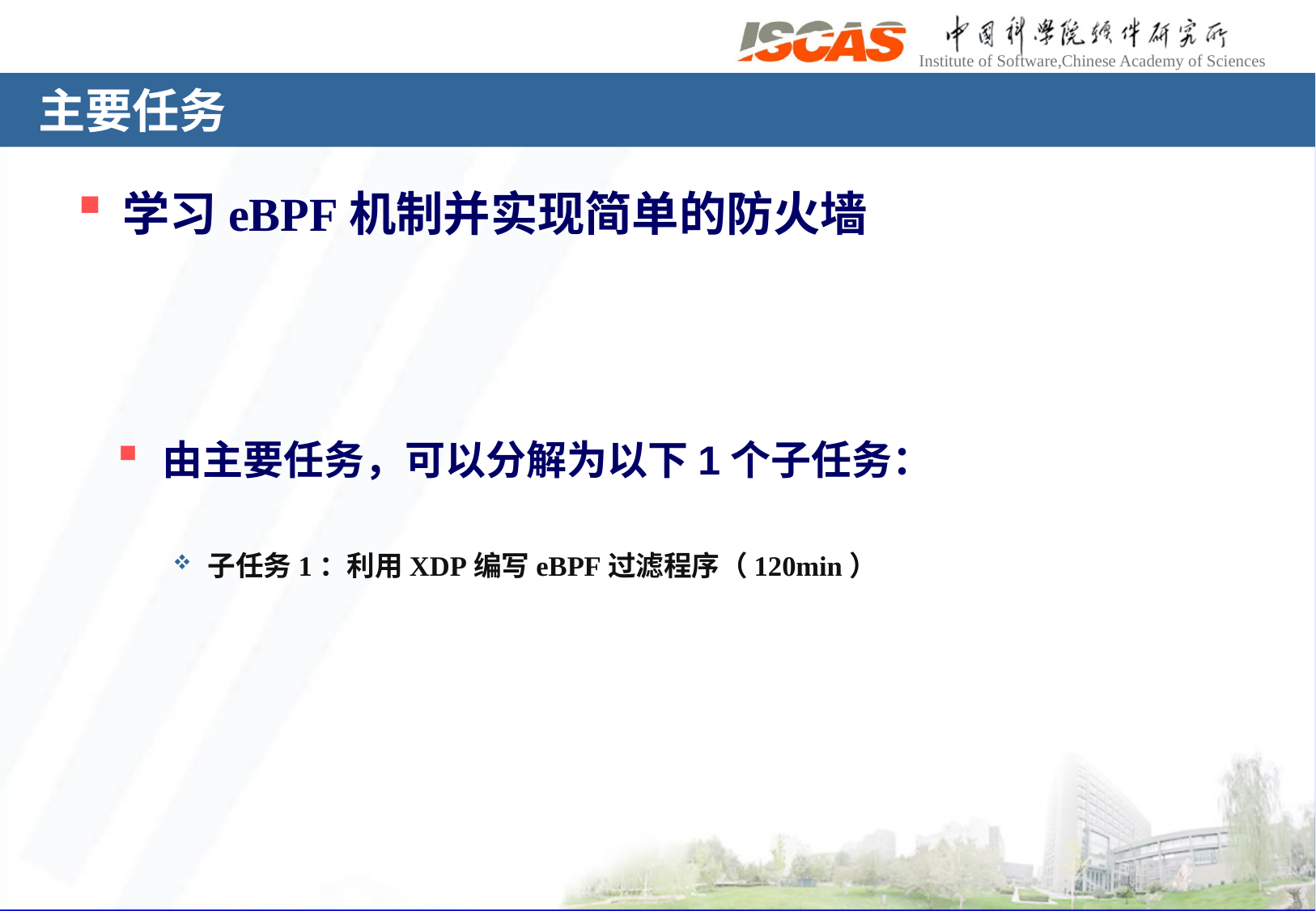

# 主要任务
学习eBPF机制并实现简单的防火墙
由主要任务，可以分解为以下1个子任务：

子任务1：利用XDP编写eBPF过滤程序（120min）